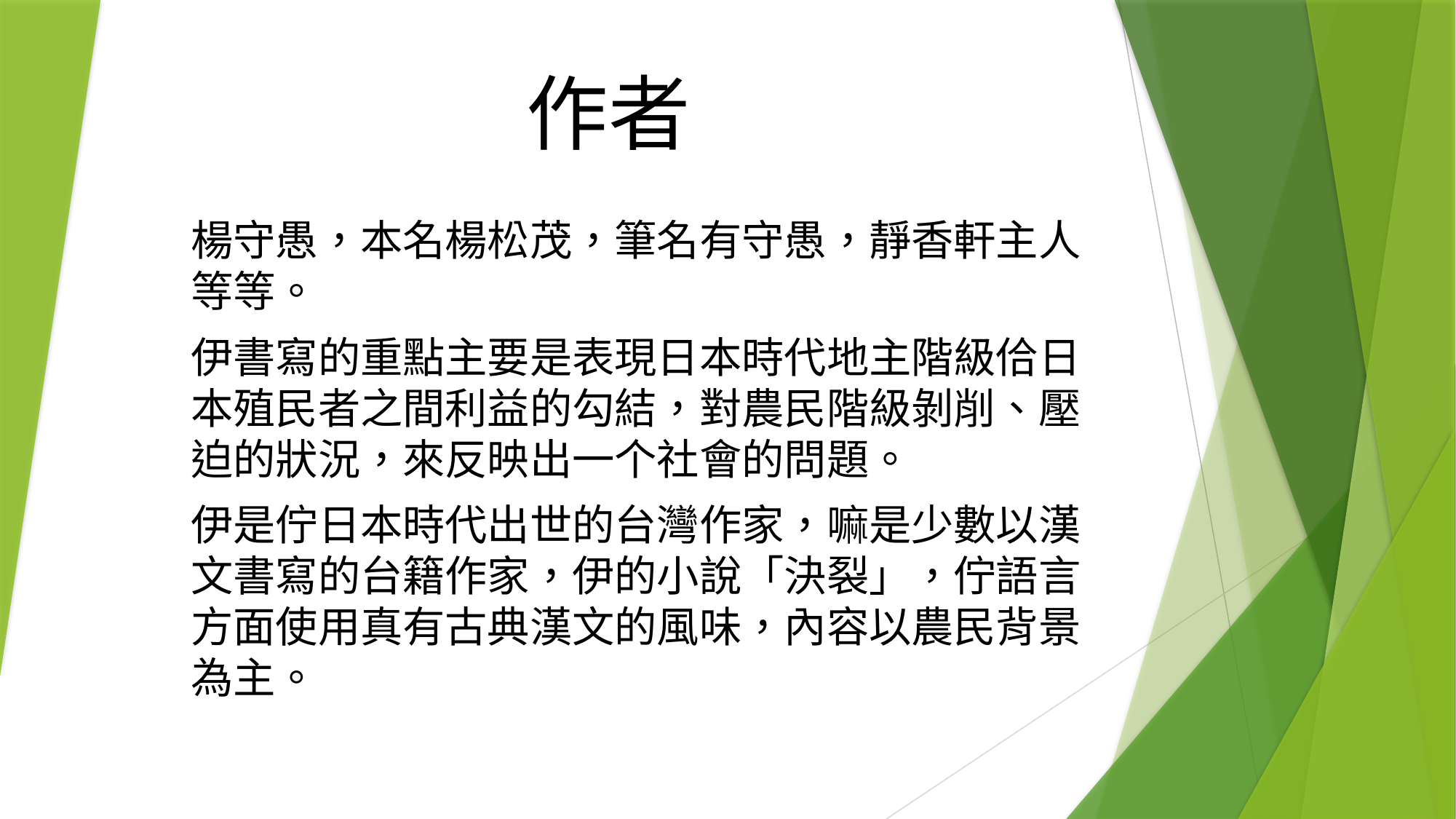

# 作者
楊守愚，本名楊松茂，筆名有守愚，靜香軒主人等等。
伊書寫的重點主要是表現日本時代地主階級佮日本殖民者之間利益的勾結，對農民階級剝削、壓迫的狀況，來反映出一个社會的問題。
伊是佇日本時代出世的台灣作家，嘛是少數以漢文書寫的台籍作家，伊的小說「決裂」，佇語言方面使用真有古典漢文的風味，內容以農民背景為主。